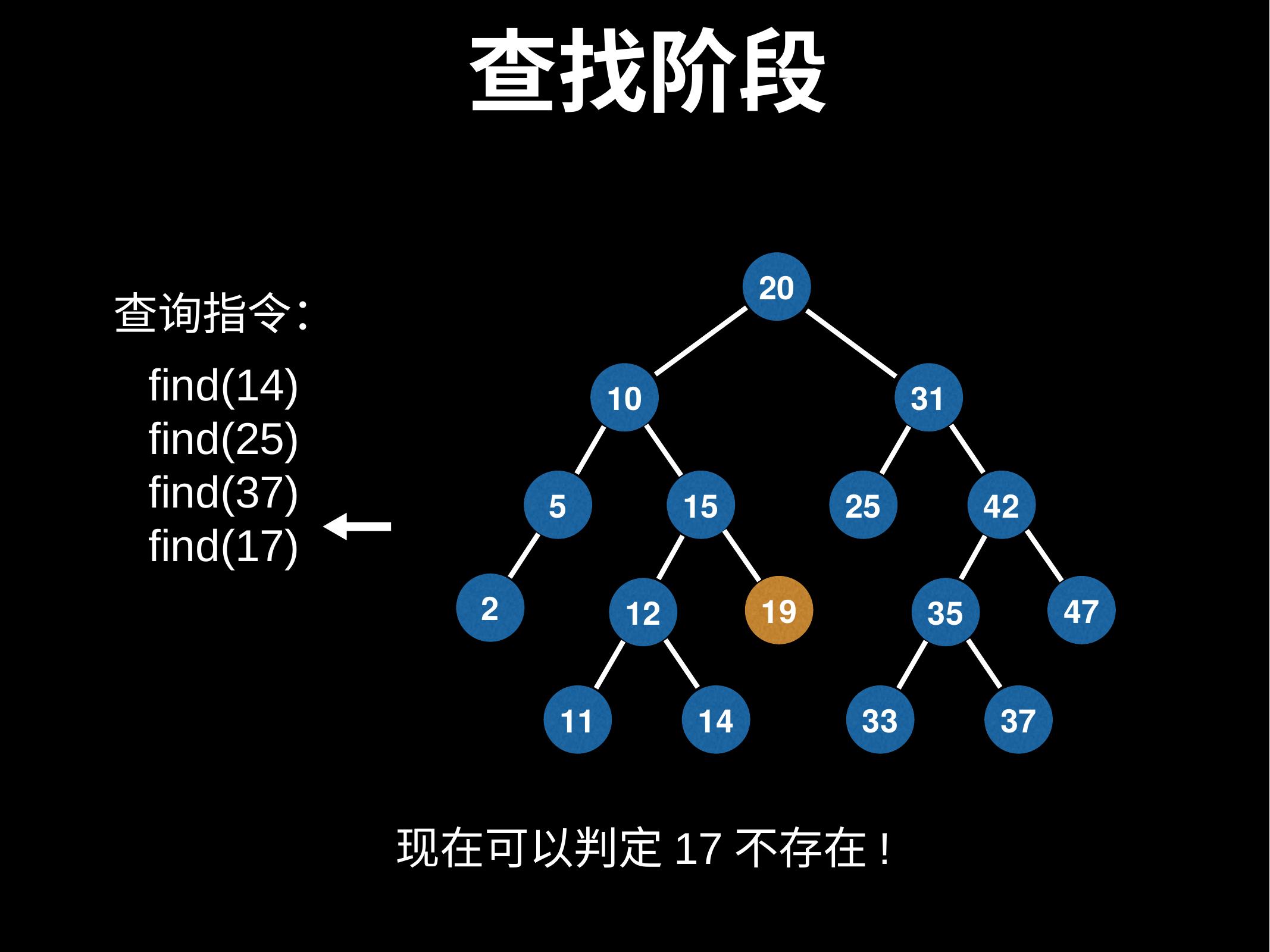

# 查找阶段
20
查询指令：

find(14)
find(25)
find(37)
find(17)
10
31

5
15
25
42

2
19
47
12
35

11
14
33
37
现在可以判定17不存在!